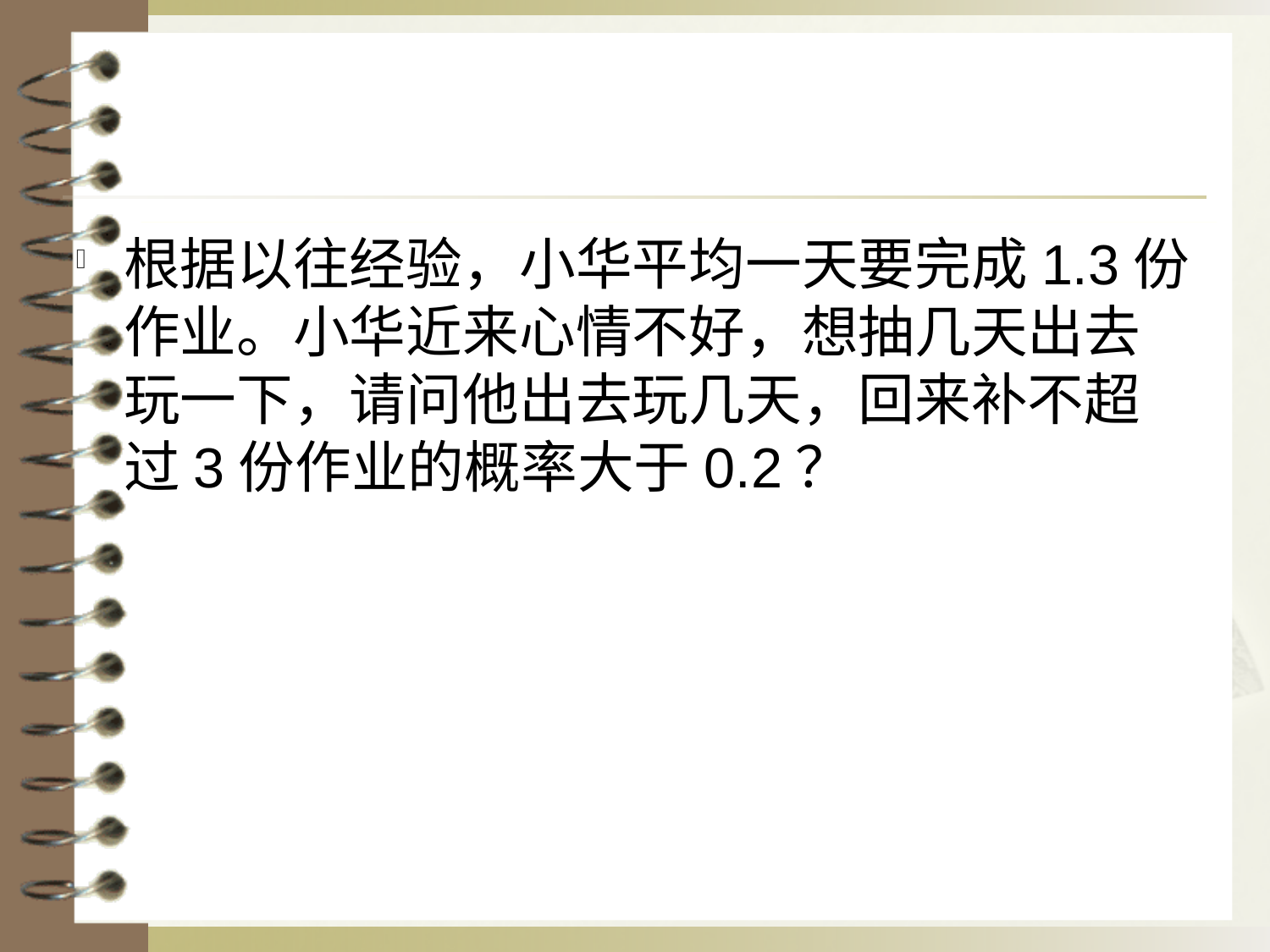

#
根据以往经验，小华平均一天要完成1.3份作业。小华近来心情不好，想抽几天出去玩一下，请问他出去玩几天，回来补不超过3份作业的概率大于0.2？